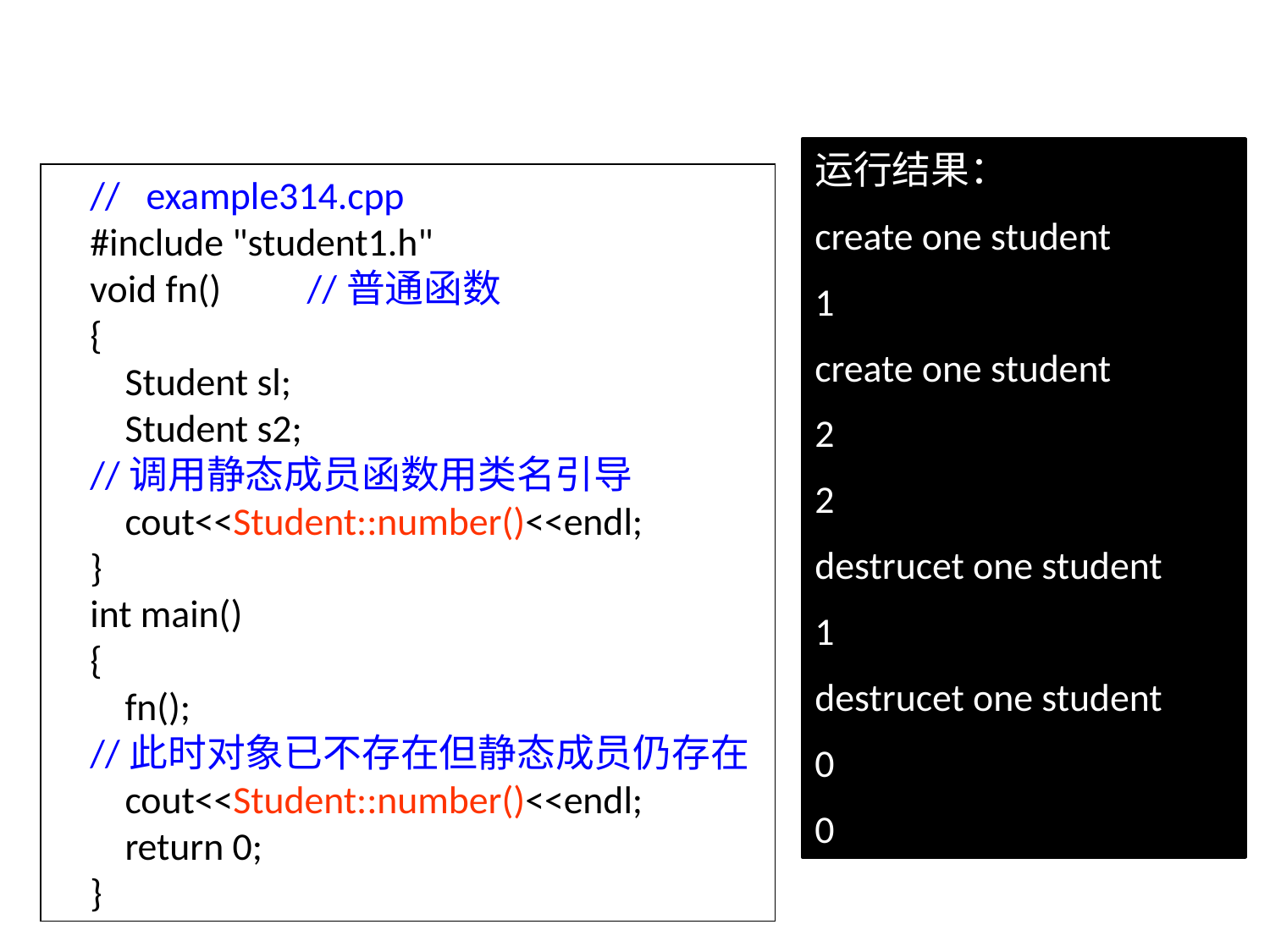

运行结果：
create one student
1
create one student
2
2
destrucet one student
1
destrucet one student
0
0
//   example314.cpp
#include "student1.h"
void fn()	//普通函数
{
    Student sl;
    Student s2;
//调用静态成员函数用类名引导
    cout<<Student::number()<<endl;
}
int main()
{
    fn();
//此时对象已不存在但静态成员仍存在
    cout<<Student::number()<<endl;
    return 0;
}